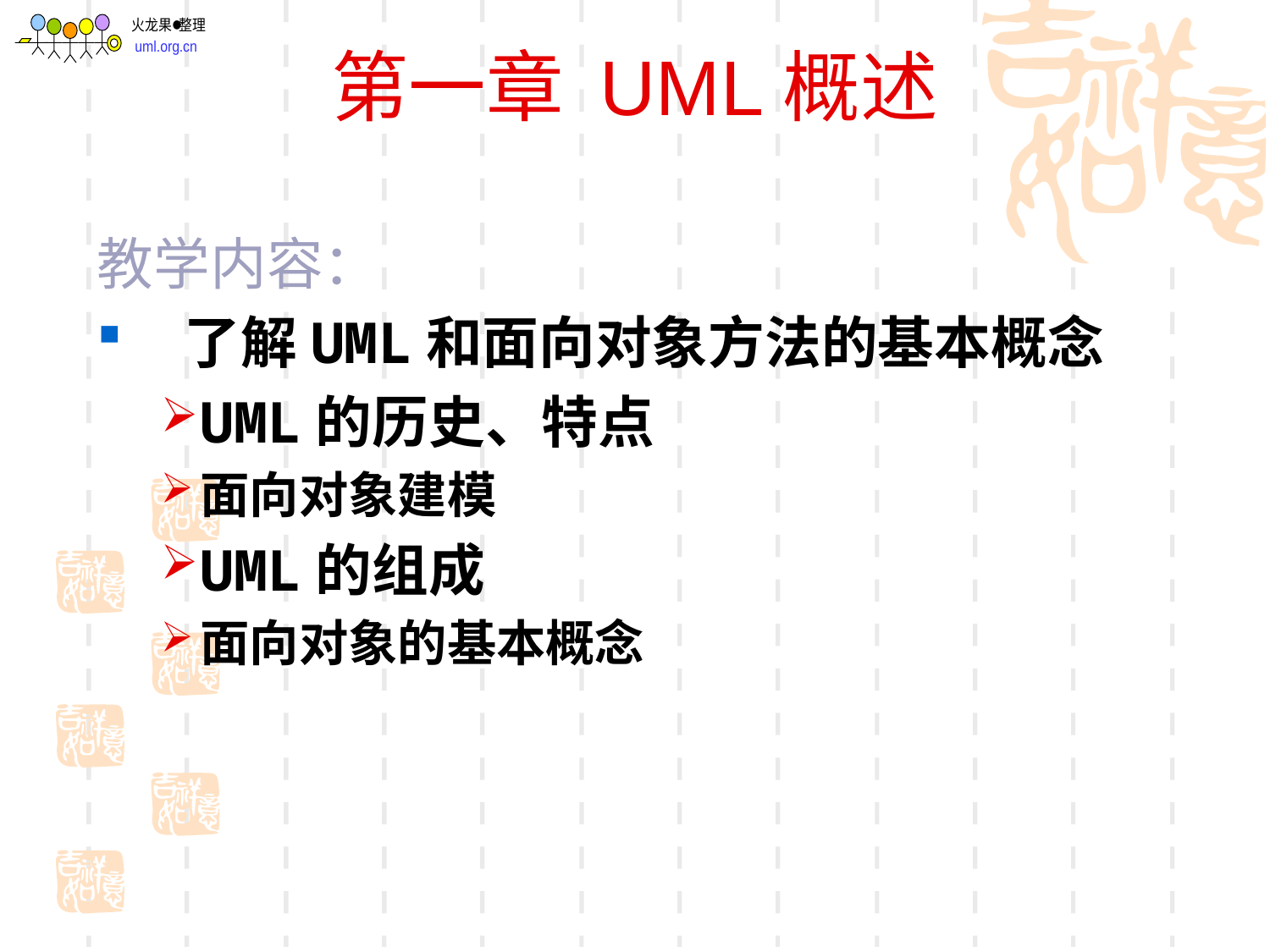

# 第一章 UML概述
教学内容：
  了解UML和面向对象方法的基本概念
UML的历史、特点
面向对象建模
UML的组成
面向对象的基本概念